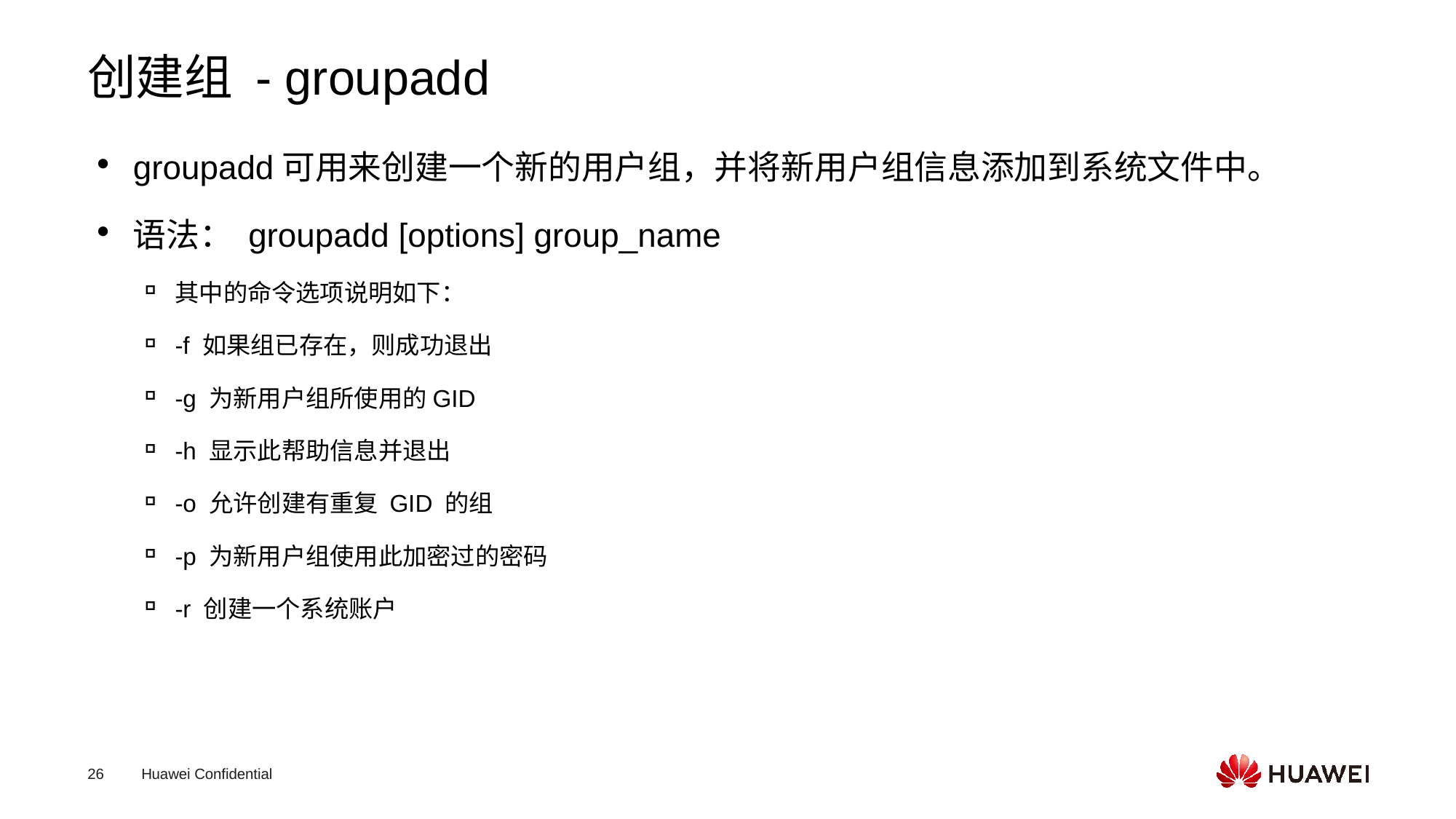

# 创建组 - groupadd
groupadd可用来创建一个新的用户组，并将新用户组信息添加到系统文件中。
语法： groupadd [options] group_name
其中的命令选项说明如下：
-f 如果组已存在，则成功退出
-g 为新用户组所使用的GID
-h 显示此帮助信息并退出
-o 允许创建有重复 GID 的组
-p 为新用户组使用此加密过的密码
-r 创建一个系统账户